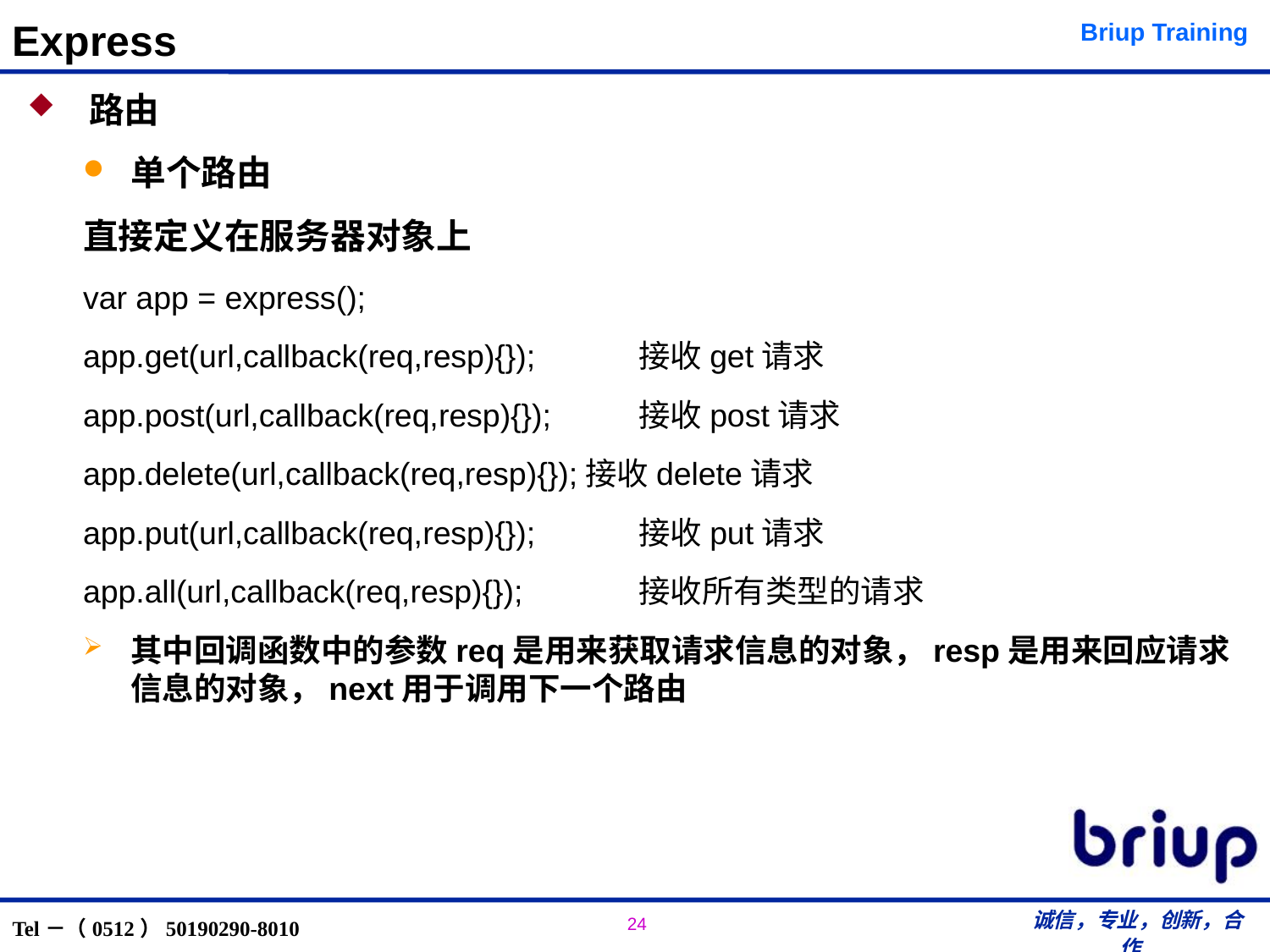

# Express
 路由
单个路由
直接定义在服务器对象上
var app = express();
app.get(url,callback(req,resp){});	接收get请求
app.post(url,callback(req,resp){});	接收post请求
app.delete(url,callback(req,resp){});接收delete请求
app.put(url,callback(req,resp){});	接收put请求
app.all(url,callback(req,resp){});	接收所有类型的请求
其中回调函数中的参数req是用来获取请求信息的对象，resp是用来回应请求信息的对象，next用于调用下一个路由